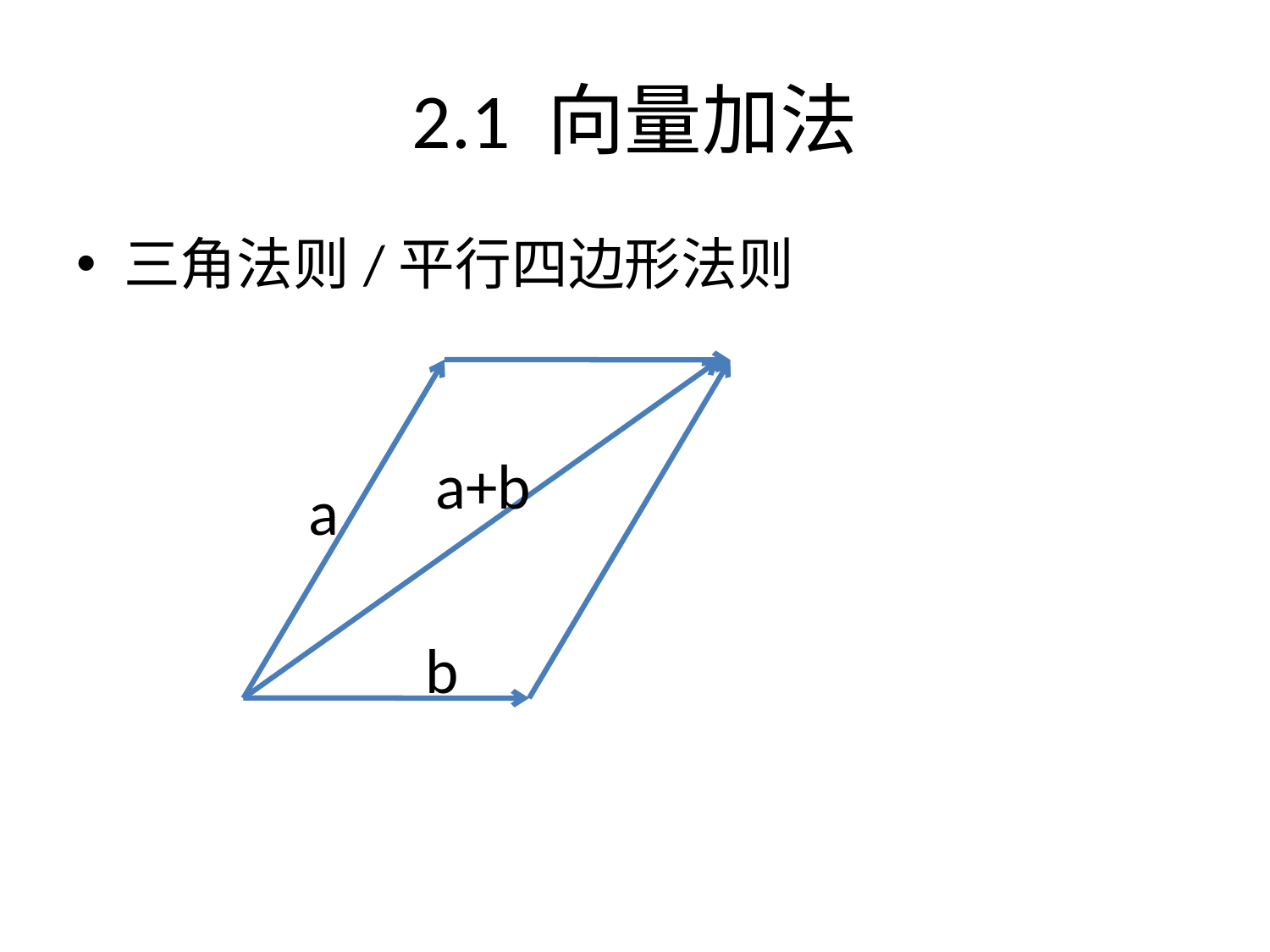

# 2.1 向量加法
三角法则/平行四边形法则
a+b
a
b